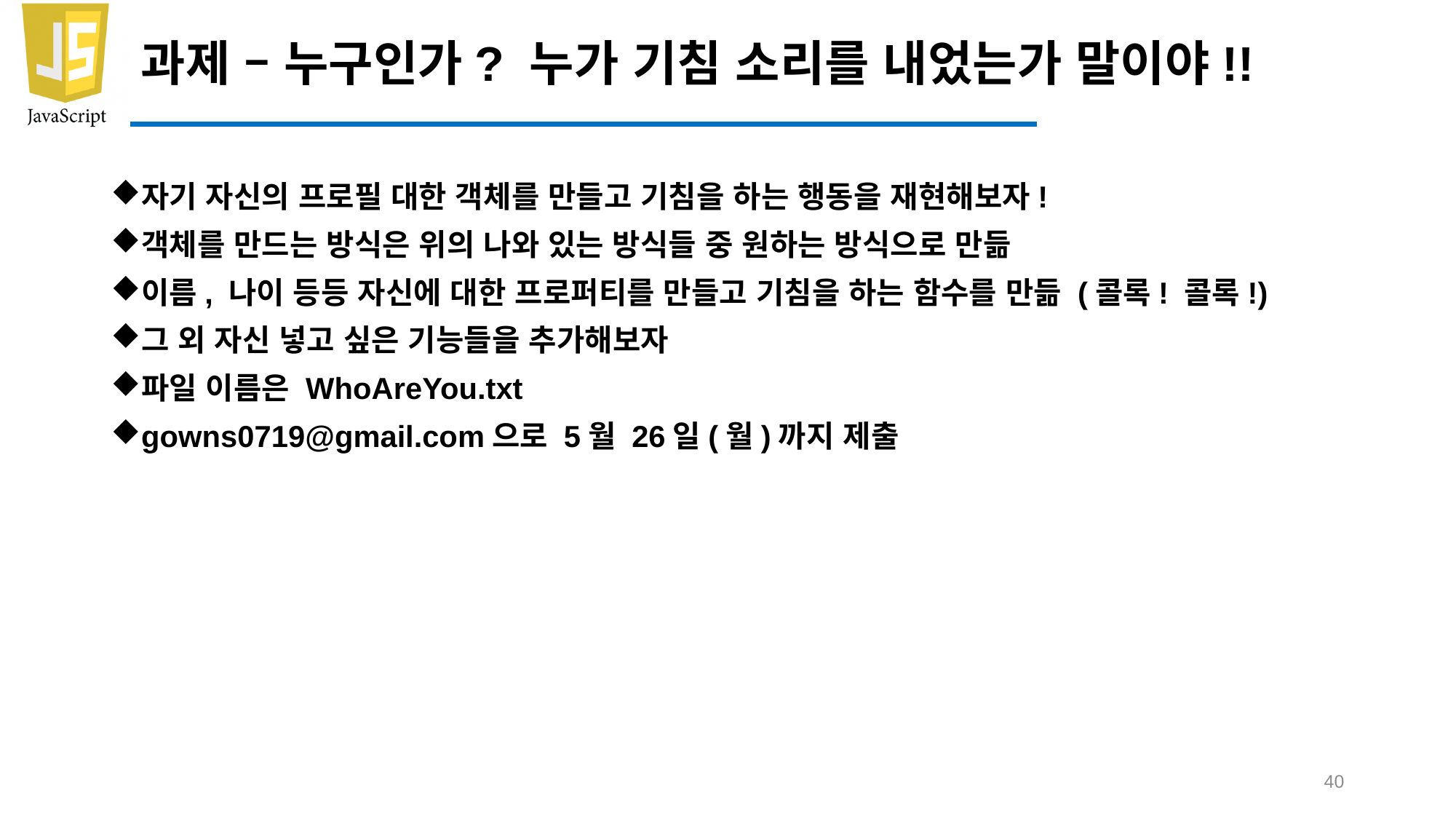

# 과제 – 누구인가? 누가 기침 소리를 내었는가 말이야!!
자기 자신의 프로필 대한 객체를 만들고 기침을 하는 행동을 재현해보자!
객체를 만드는 방식은 위의 나와 있는 방식들 중 원하는 방식으로 만듦
이름, 나이 등등 자신에 대한 프로퍼티를 만들고 기침을 하는 함수를 만듦 (콜록! 콜록!)
그 외 자신 넣고 싶은 기능들을 추가해보자
파일 이름은 WhoAreYou.txt
gowns0719@gmail.com으로 5월 26일(월)까지 제출
40